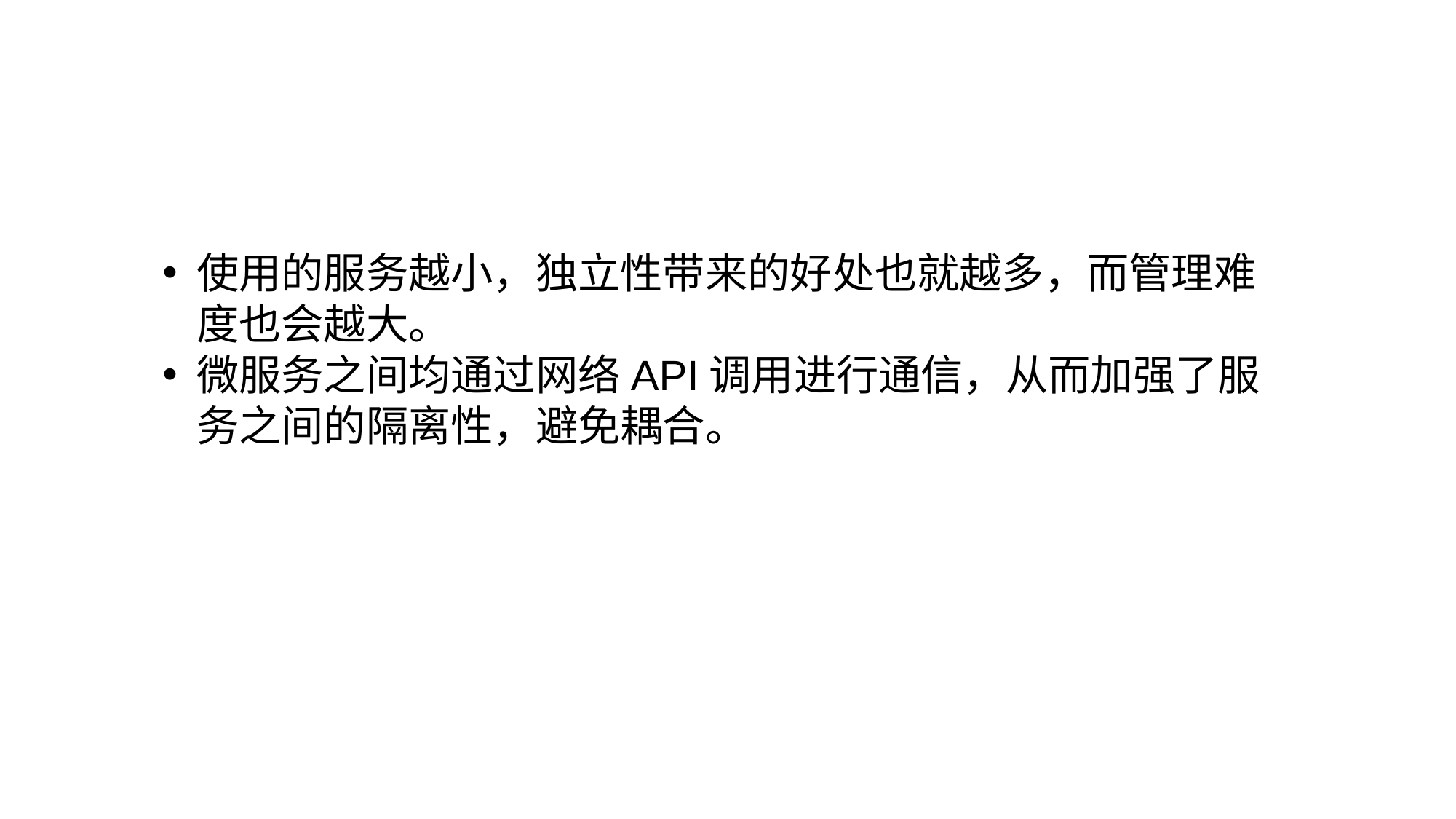

使用的服务越小，独立性带来的好处也就越多，而管理难度也会越大。
微服务之间均通过网络API调用进行通信，从而加强了服务之间的隔离性，避免耦合。